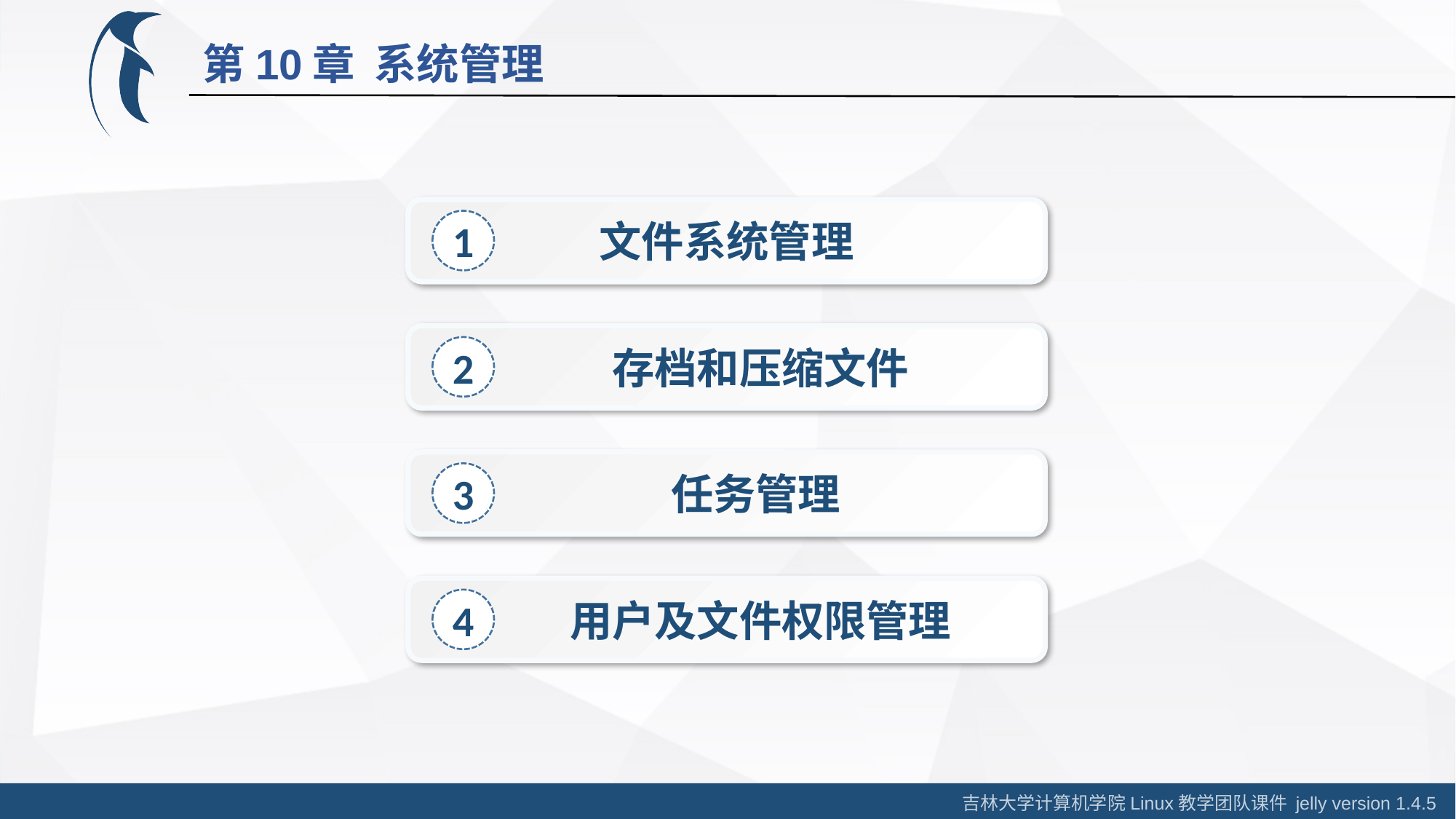

第10章  系统管理
文件系统管理
1
      存档和压缩文件
2
     任务管理
3
      用户及文件权限管理
4